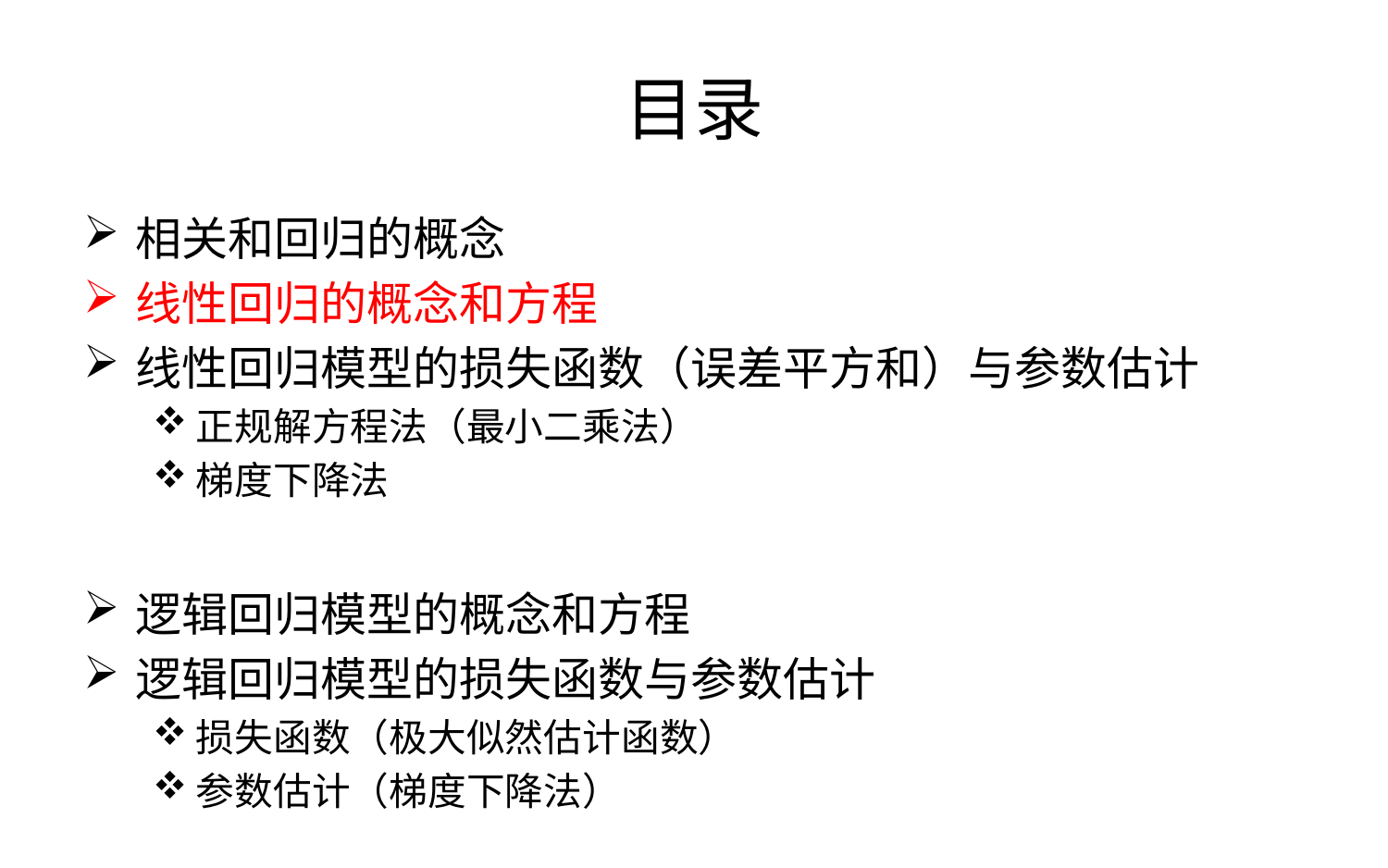

# 目录
相关和回归的概念
线性回归的概念和方程
线性回归模型的损失函数（误差平方和）与参数估计
正规解方程法（最小二乘法）
梯度下降法

逻辑回归模型的概念和方程
逻辑回归模型的损失函数与参数估计
损失函数（极大似然估计函数）
参数估计（梯度下降法）